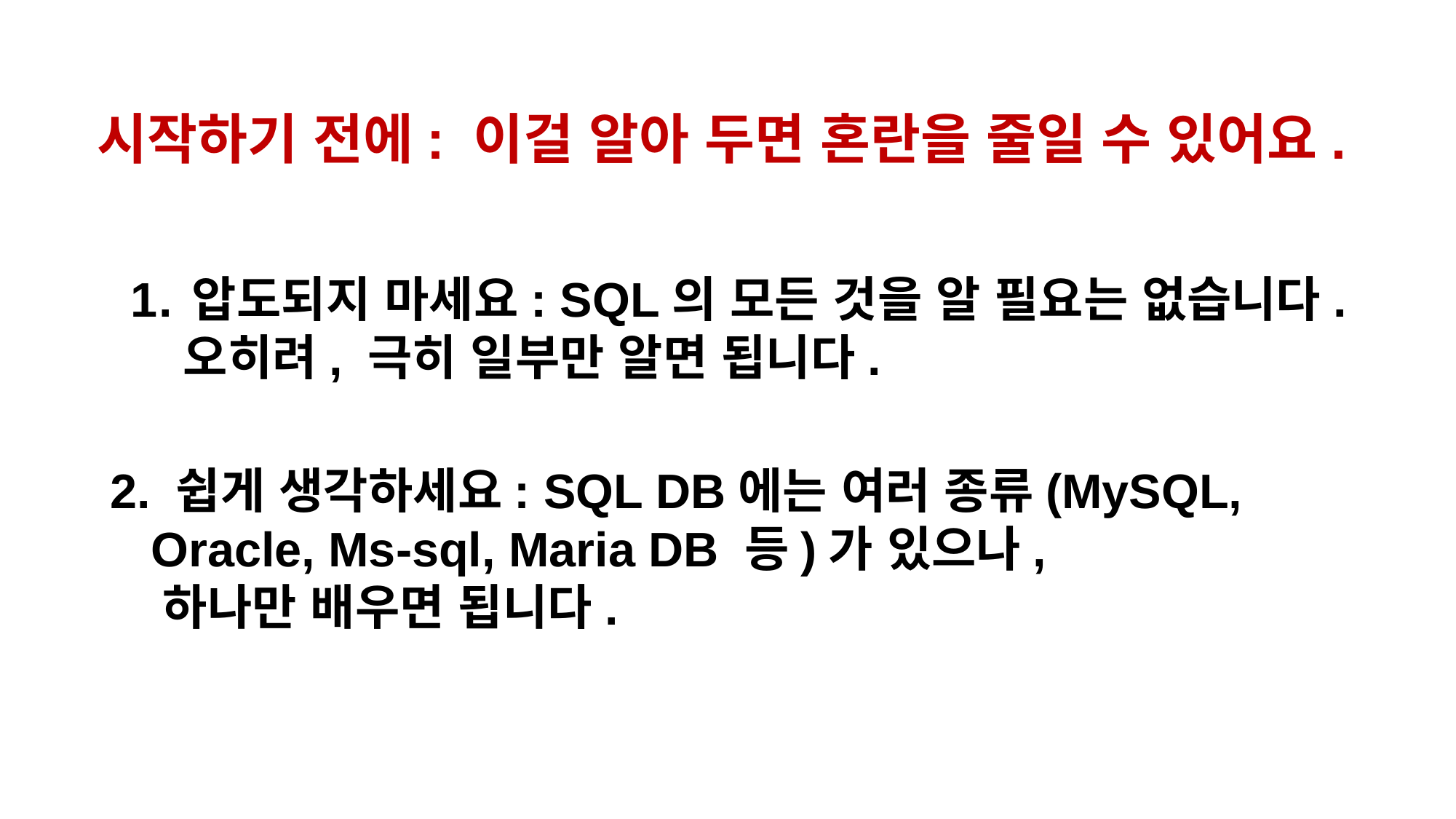

시작하기 전에: 이걸 알아 두면 혼란을 줄일 수 있어요.
압도되지 마세요: SQL의 모든 것을 알 필요는 없습니다.
   오히려, 극히 일부만 알면 됩니다.
2. 쉽게 생각하세요: SQL DB에는 여러 종류(MySQL,
   Oracle, Ms-sql, Maria DB 등)가 있으나,
   하나만 배우면 됩니다.